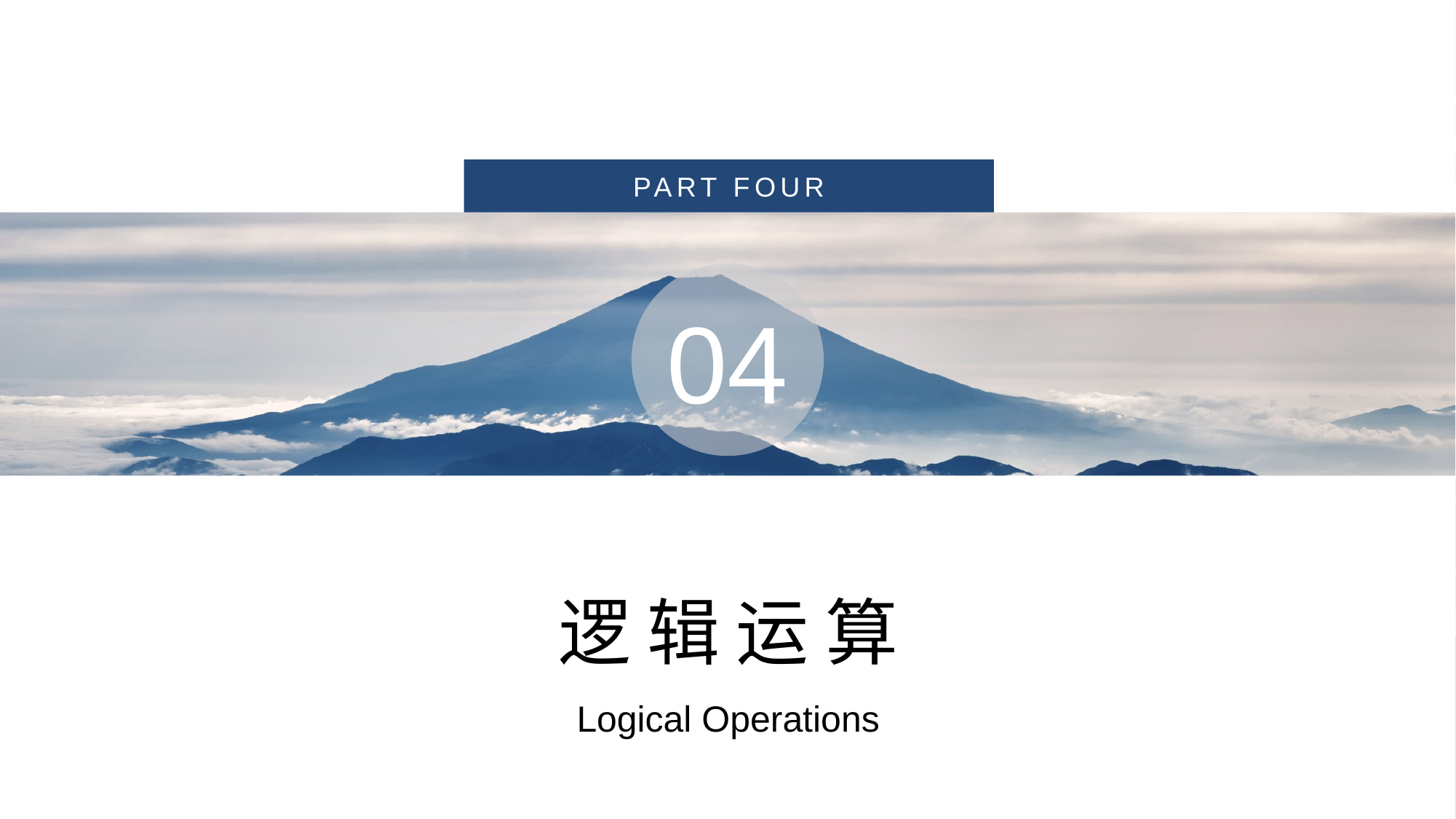

PART FOUR
04

逻 辑 运 算
Logical Operations